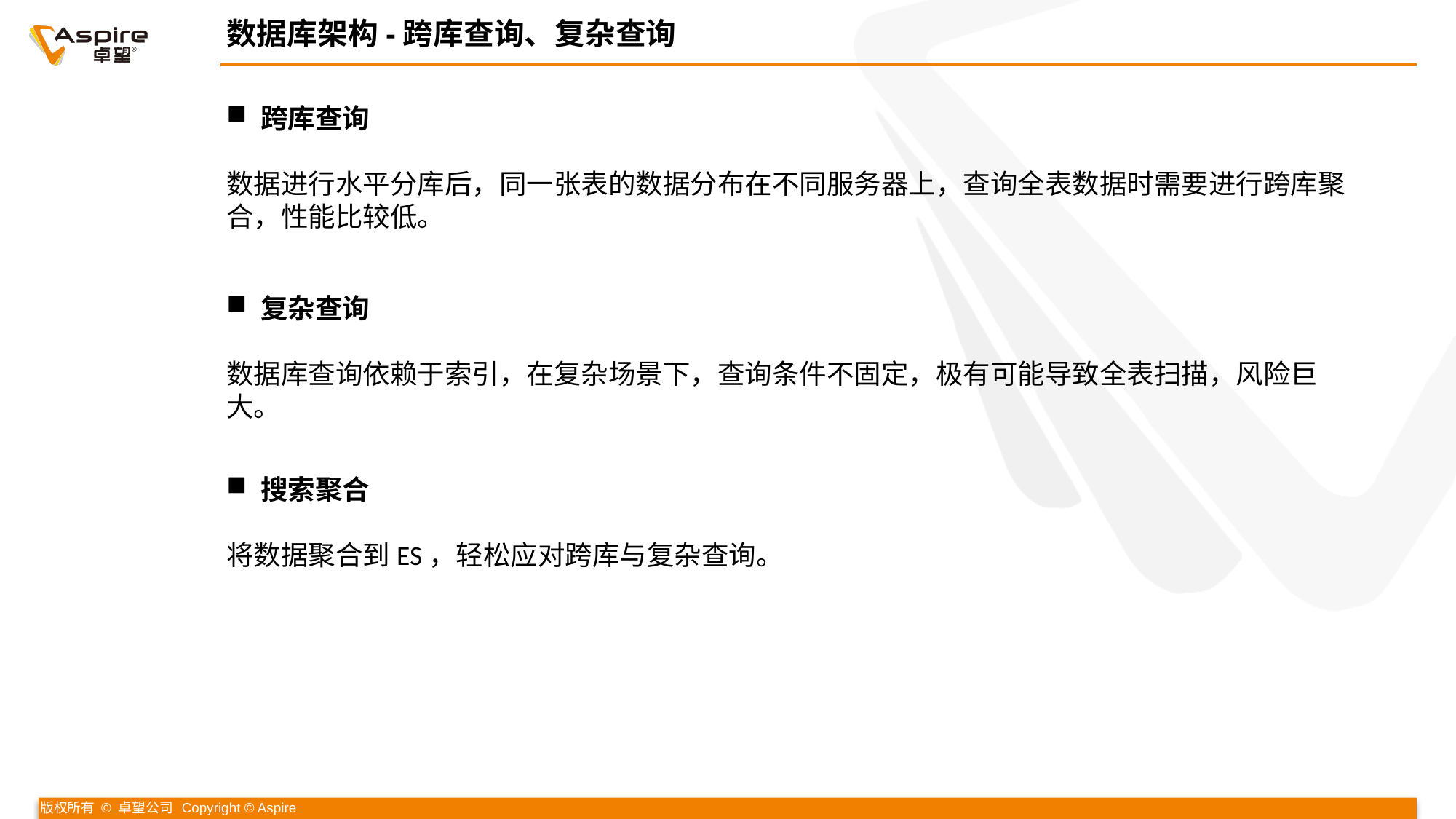

数据库架构-跨库查询、复杂查询
跨库查询

数据进行水平分库后，同一张表的数据分布在不同服务器上，查询全表数据时需要进行跨库聚合，性能比较低。

复杂查询

数据库查询依赖于索引，在复杂场景下，查询条件不固定，极有可能导致全表扫描，风险巨大。

搜索聚合

将数据聚合到ES，轻松应对跨库与复杂查询。